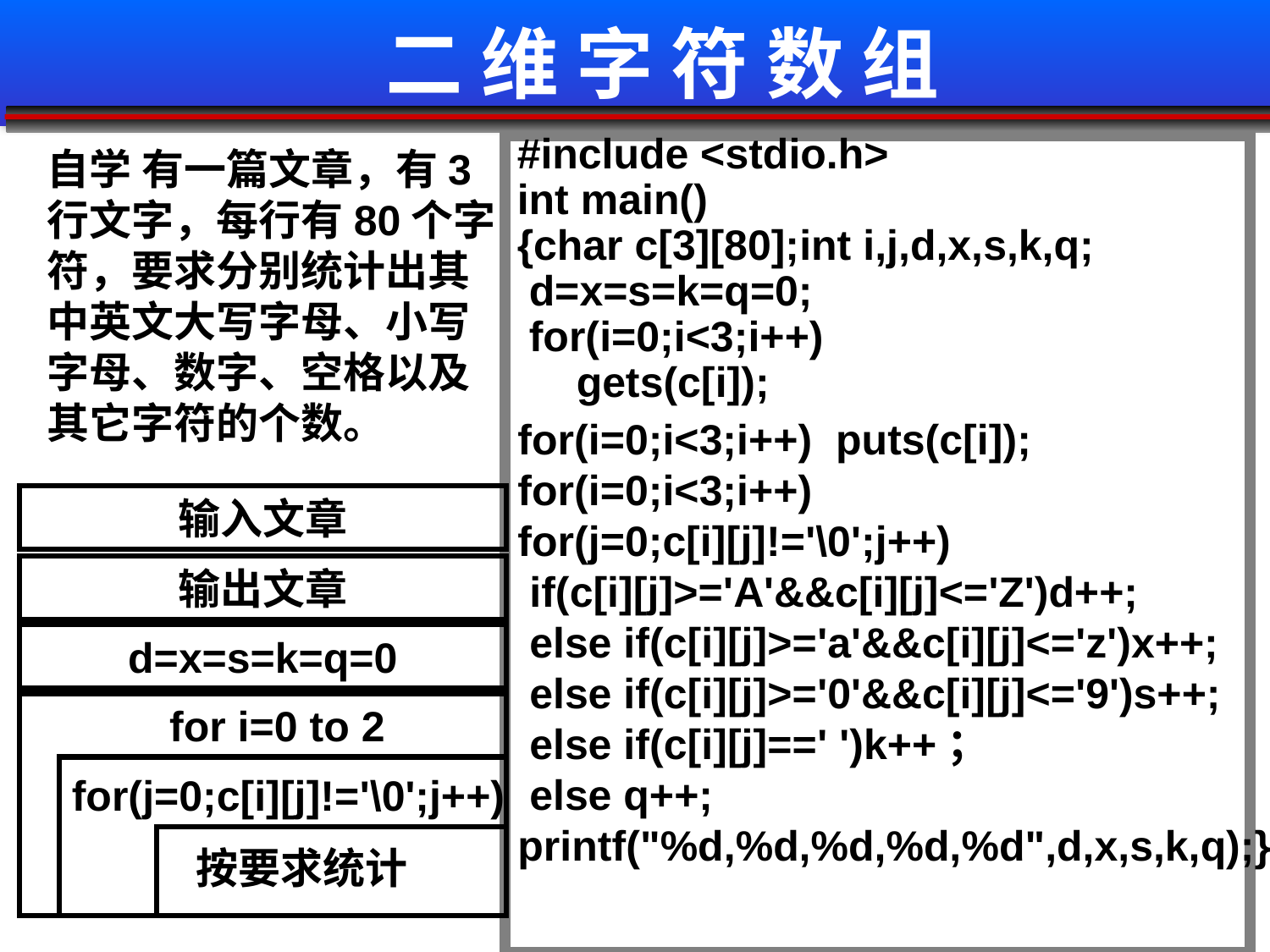

# 二 维 字 符 数 组

#include <stdio.h>
int main()
{char c[3][80];int i,j,d,x,s,k,q;
 d=x=s=k=q=0;
 for(i=0;i<3;i++)
     gets(c[i]);
自学 有一篇文章，有3行文字，每行有80个字符，要求分别统计出其中英文大写字母、小写字母、数字、空格以及其它字符的个数。

for(i=0;i<3;i++)  puts(c[i]);
for(i=0;i<3;i++)
for(j=0;c[i][j]!='\0';j++)
 if(c[i][j]>='A'&&c[i][j]<='Z')d++;
 else if(c[i][j]>='a'&&c[i][j]<='z')x++;
 else if(c[i][j]>='0'&&c[i][j]<='9')s++;
 else if(c[i][j]==' ')k++；
 else q++;
printf("%d,%d,%d,%d,%d",d,x,s,k,q);}
输入文章
输出文章
d=x=s=k=q=0

for i=0 to 2

for(j=0;c[i][j]!='\0';j++)

按要求统计